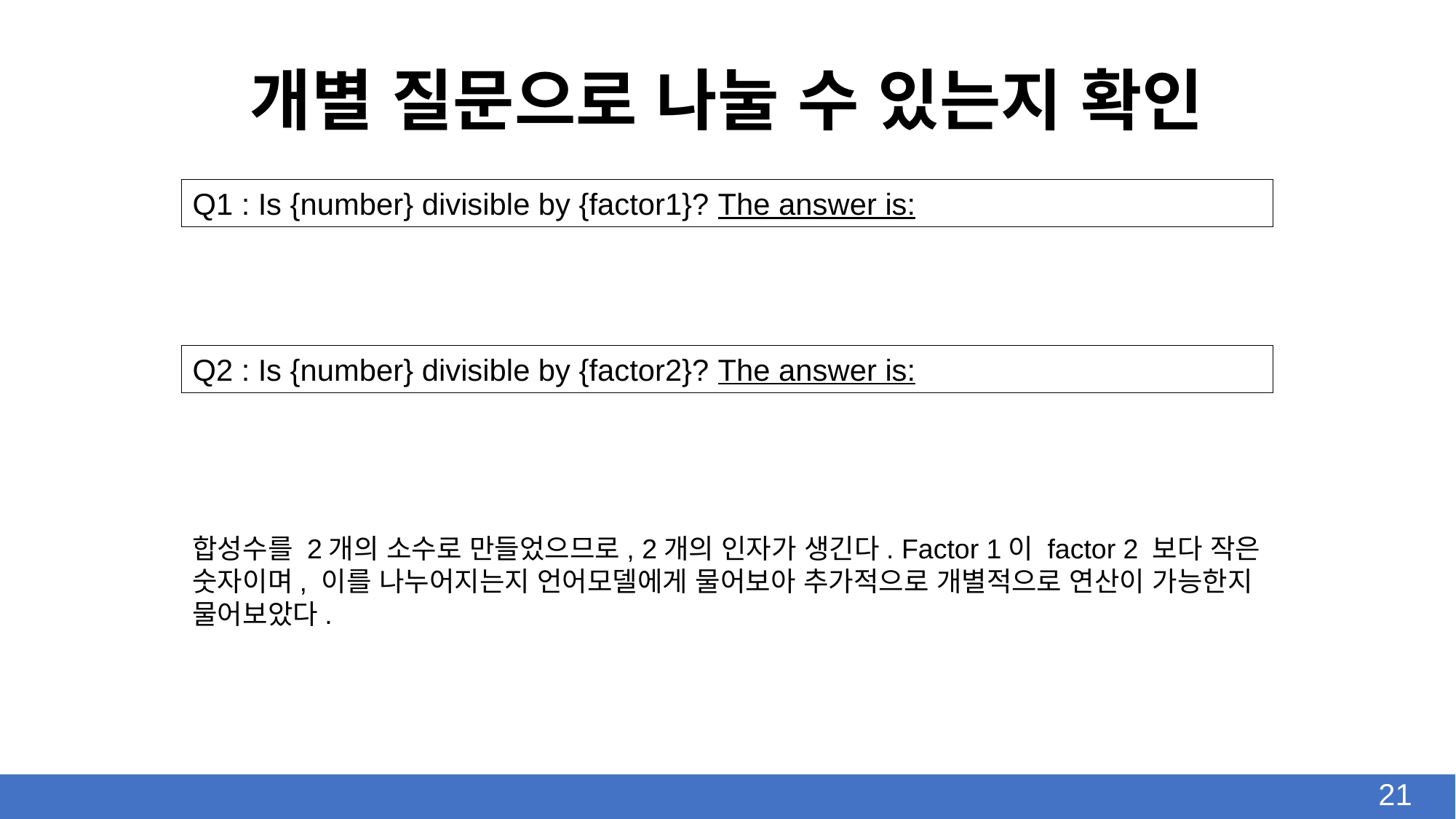

개별 질문으로 나눌 수 있는지 확인
Q1 : Is {number} divisible by {factor1}? The answer is:
Q2 : Is {number} divisible by {factor2}? The answer is:
합성수를 2개의 소수로 만들었으므로, 2개의 인자가 생긴다. Factor 1이 factor 2 보다 작은 숫자이며, 이를 나누어지는지 언어모델에게 물어보아 추가적으로 개별적으로 연산이 가능한지 물어보았다.

21